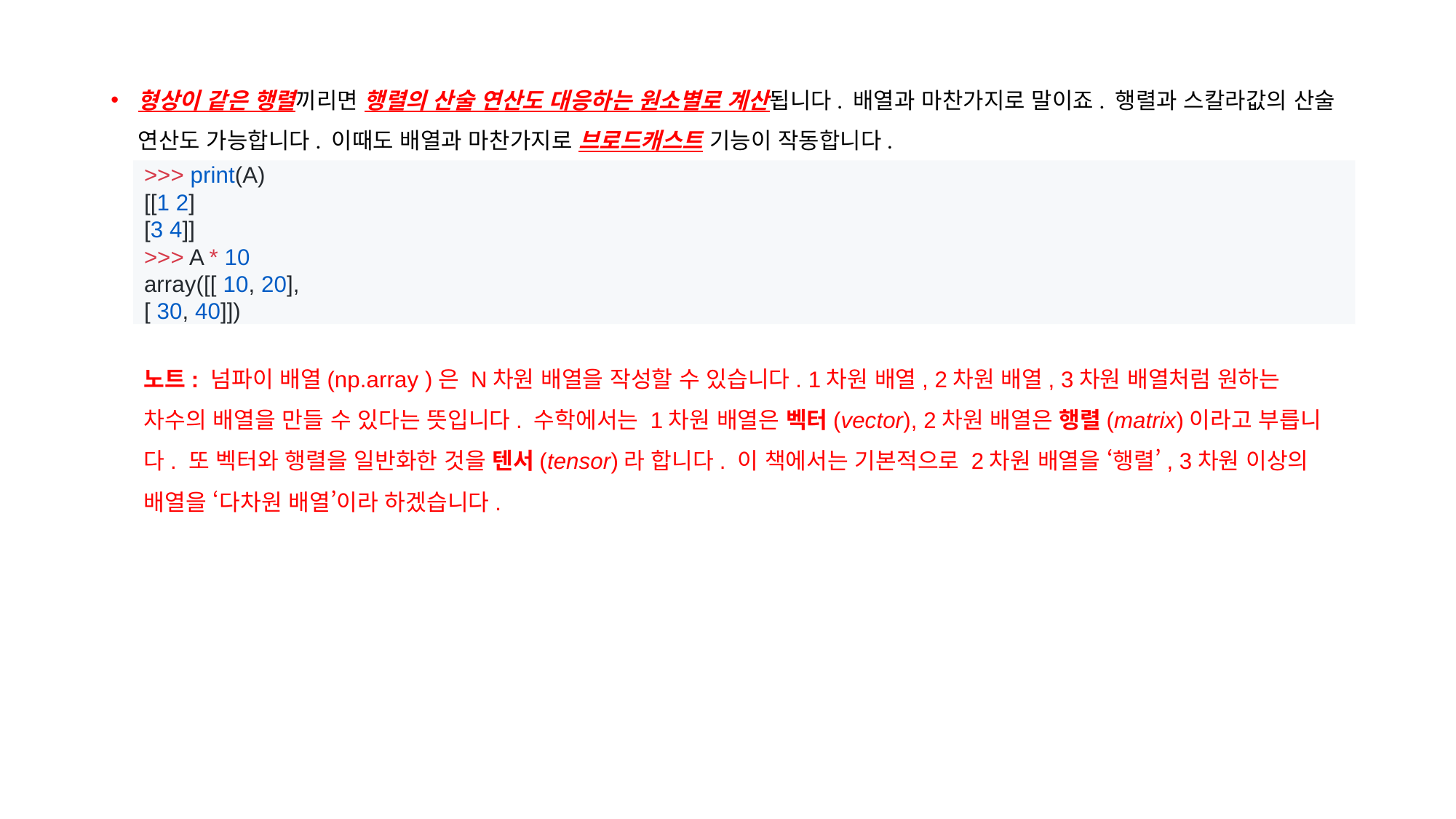

형상이 같은 행렬끼리면 행렬의 산술 연산도 대응하는 원소별로 계산됩니다. 배열과 마찬가지로 말이죠. 행렬과 스칼라값의 산술 연산도 가능합니다. 이때도 배열과 마찬가지로 브로드캐스트 기능이 작동합니다.
>>> print(A)
[[1 2]
[3 4]]
>>> A * 10
array([[ 10, 20],
[ 30, 40]])
노트: 넘파이 배열(np.array )은 N차원 배열을 작성할 수 있습니다. 1차원 배열, 2차원 배열, 3차원 배열처럼 원하는 차수의 배열을 만들 수 있다는 뜻입니다. 수학에서는 1차원 배열은 벡터(vector), 2차원 배열은 행렬(matrix)이라고 부릅니다. 또 벡터와 행렬을 일반화한 것을 텐서(tensor)라 합니다. 이 책에서는 기본적으로 2차원 배열을 ‘행렬’, 3차원 이상의 배열을 ‘다차원 배열’이라 하겠습니다.